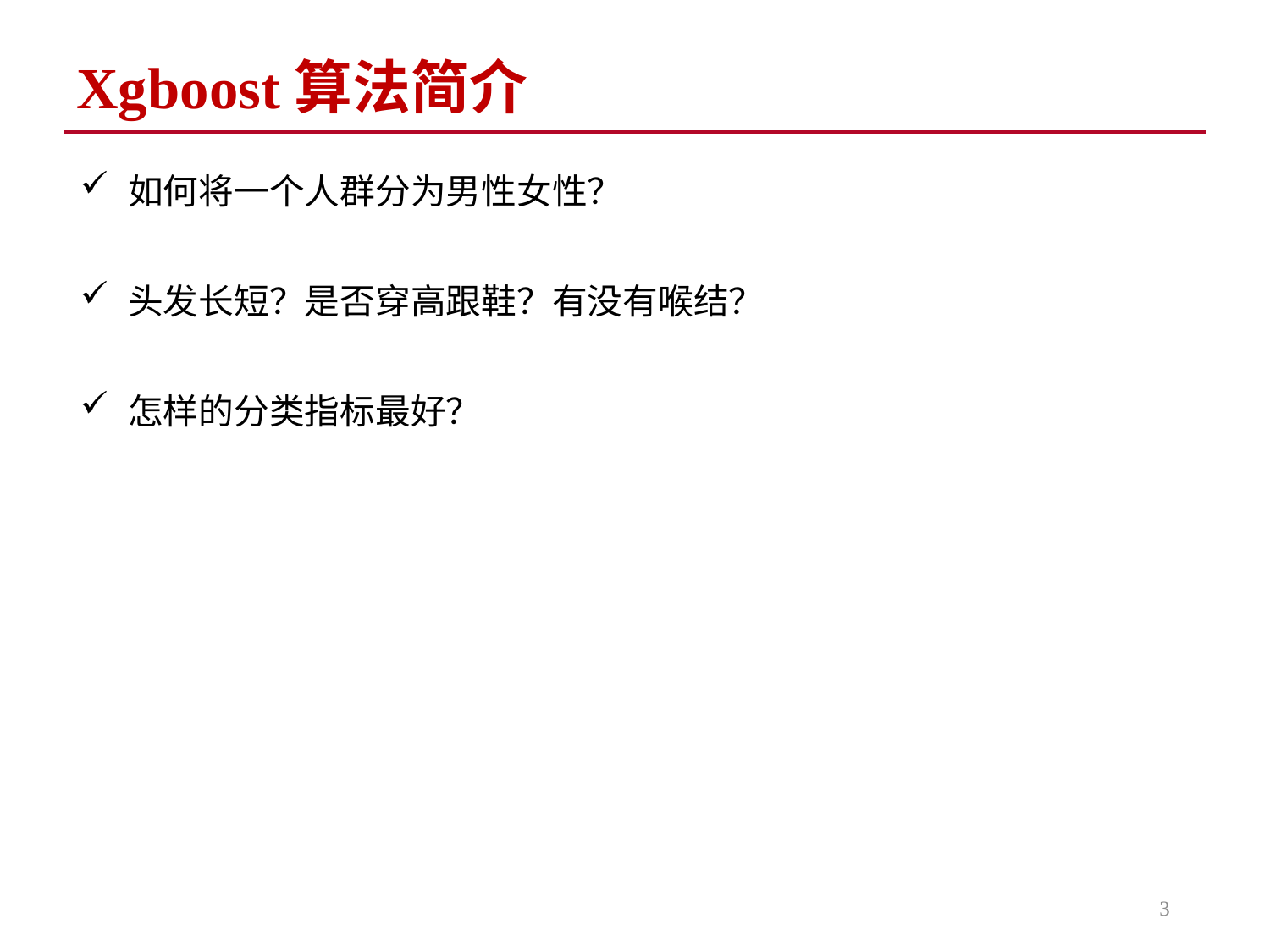

# Xgboost算法简介
如何将一个人群分为男性女性？

头发长短？是否穿高跟鞋？有没有喉结？

怎样的分类指标最好？
3